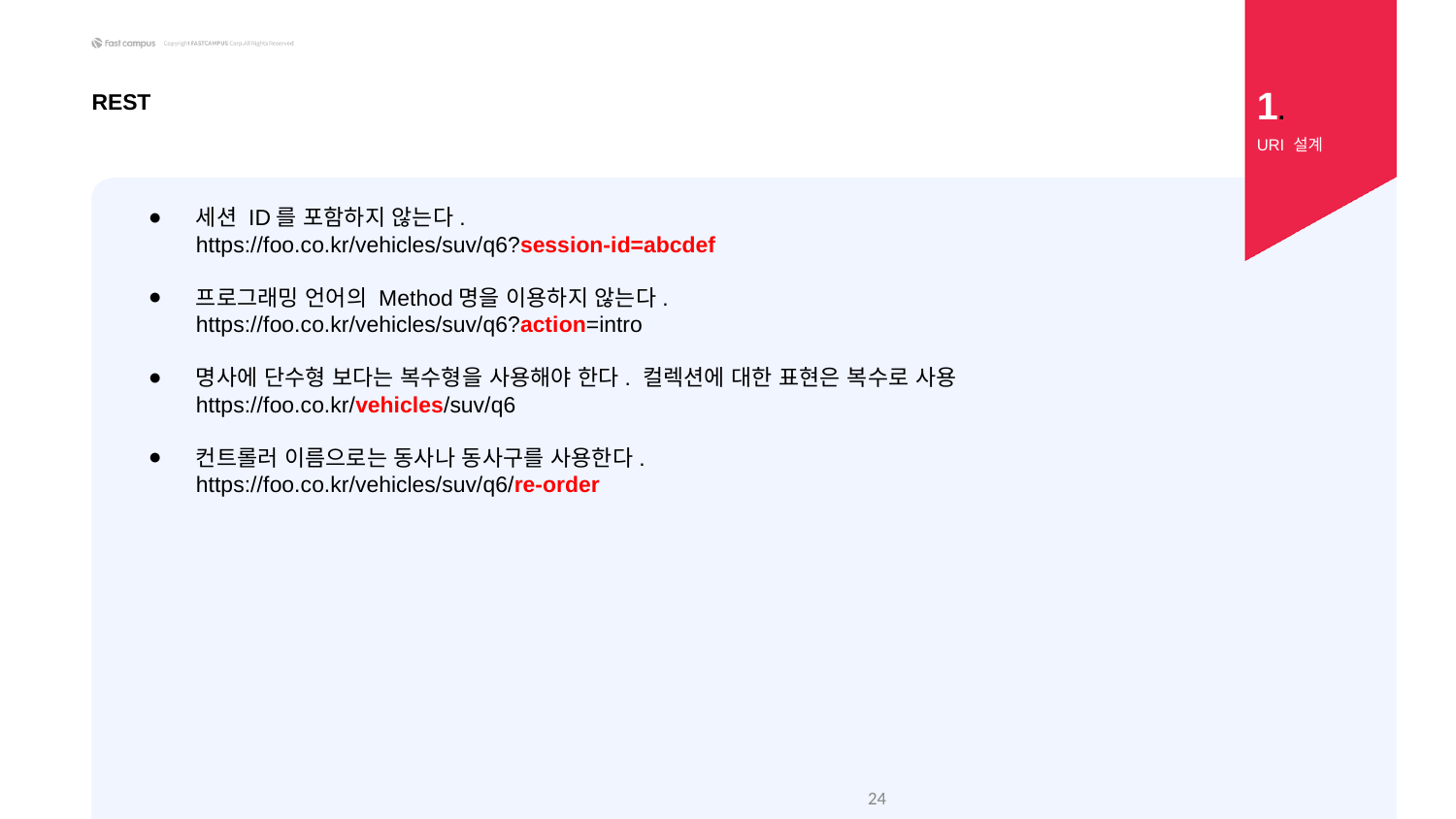

1.
REST
URI 설계

세션 ID를 포함하지 않는다.
https://foo.co.kr/vehicles/suv/q6?session-id=abcdef

프로그래밍 언어의 Method명을 이용하지 않는다.
https://foo.co.kr/vehicles/suv/q6?action=intro
명사에 단수형 보다는 복수형을 사용해야 한다. 컬렉션에 대한 표현은 복수로 사용
https://foo.co.kr/vehicles/suv/q6
컨트롤러 이름으로는 동사나 동사구를 사용한다.
https://foo.co.kr/vehicles/suv/q6/re-order
24